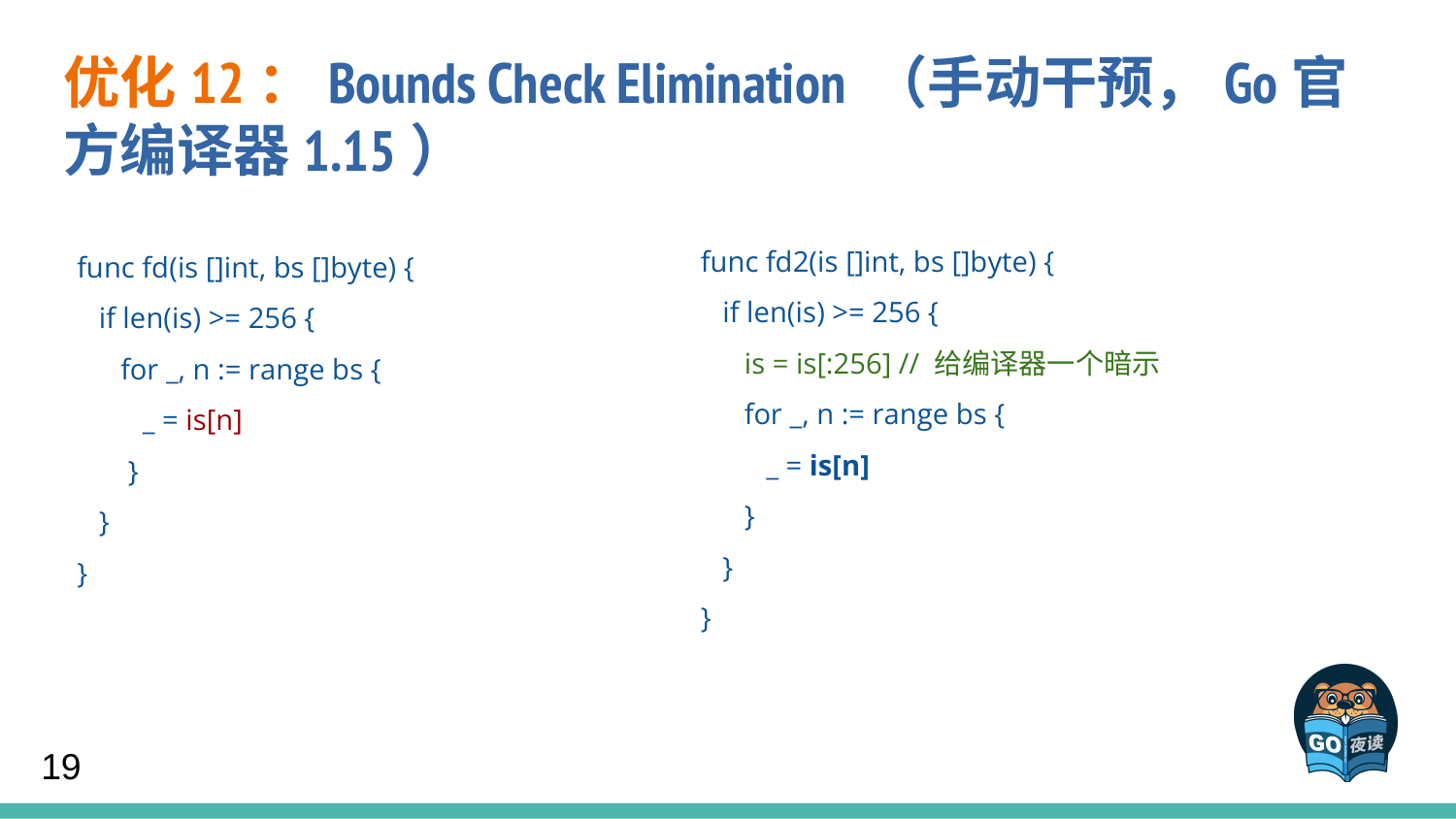

优化12：Bounds Check Elimination （手动干预，Go官方编译器1.15）
func fd2(is []int, bs []byte) {
   if len(is) >= 256 {
      is = is[:256] // 给编译器一个暗示
      for _, n := range bs {
         _ = is[n]
      }
   }
}

func fd(is []int, bs []byte) {
   if len(is) >= 256 {
      for _, n := range bs {
         _ = is[n]
       }
   }
}

19